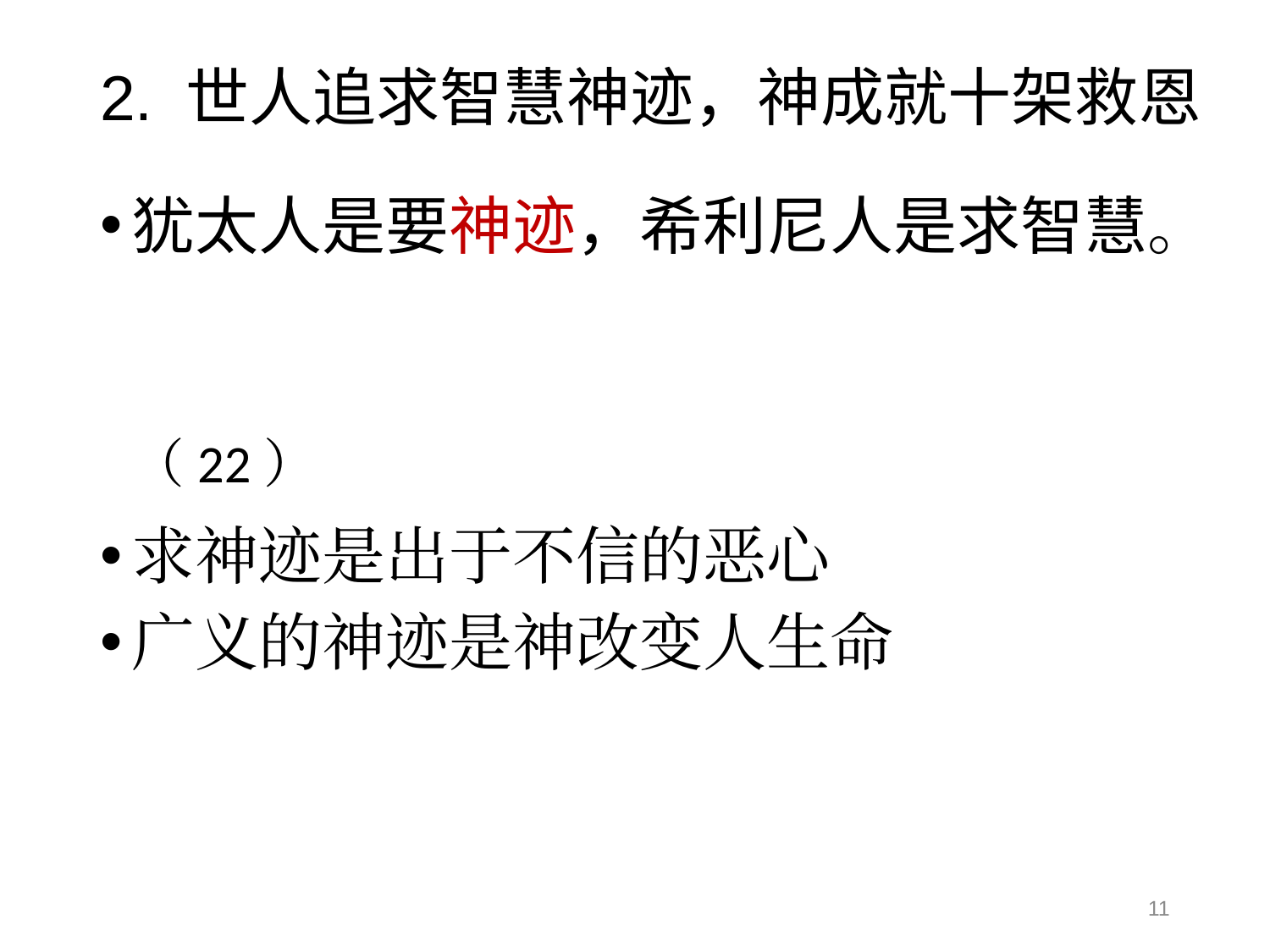

# 2. 世人追求智慧神迹，神成就十架救恩
犹太人是要神迹，希利尼人是求智慧。
							（22）
求神迹是出于不信的恶心
广义的神迹是神改变人生命
11